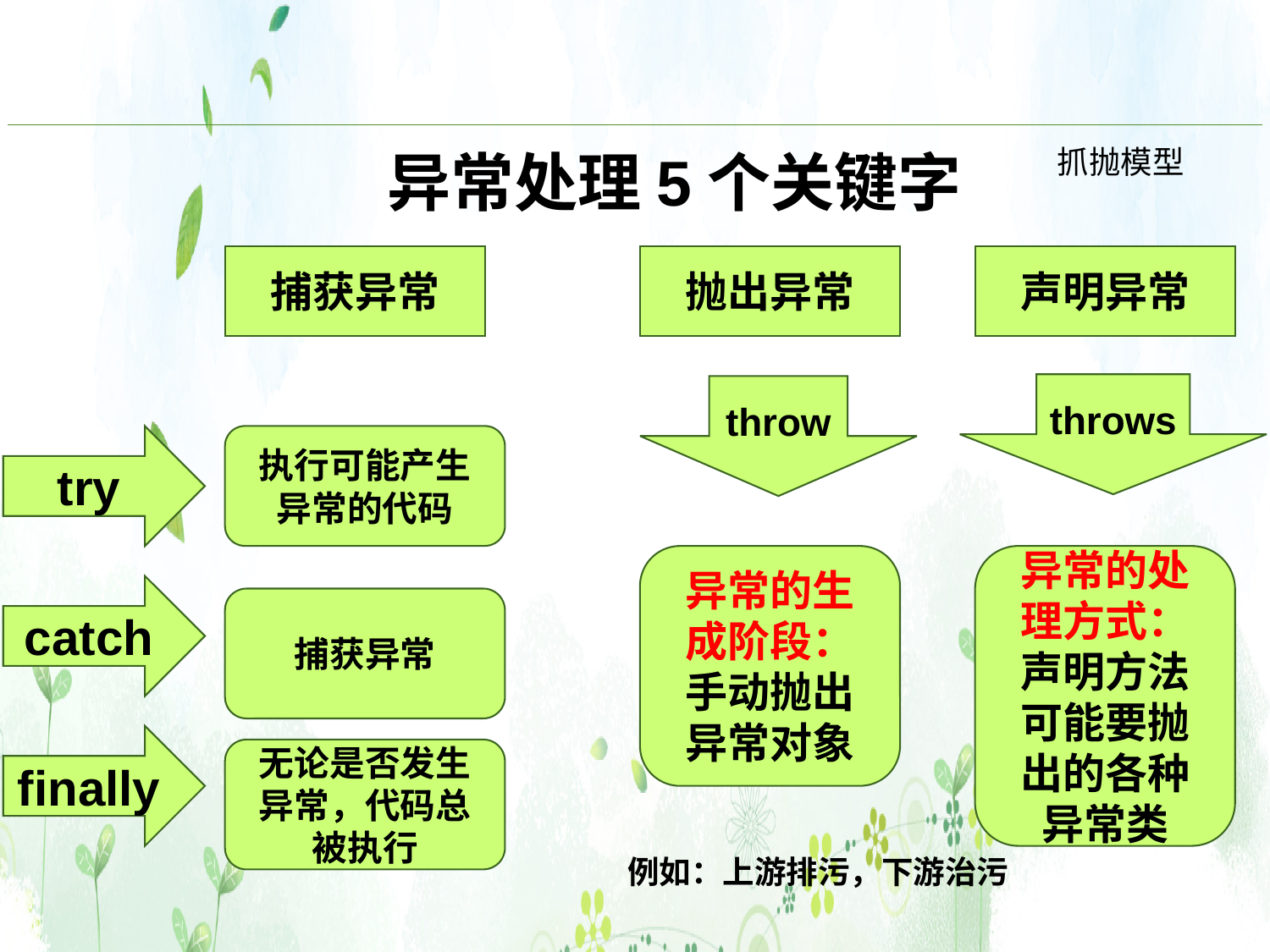

异常处理5个关键字
抓抛模型
捕获异常
抛出异常
声明异常
throws
throw
try
执行可能产生异常的代码
异常的生成阶段：手动抛出异常对象
异常的处理方式：声明方法可能要抛出的各种异常类
catch
捕获异常
finally
无论是否发生异常，代码总被执行
例如：上游排污，下游治污